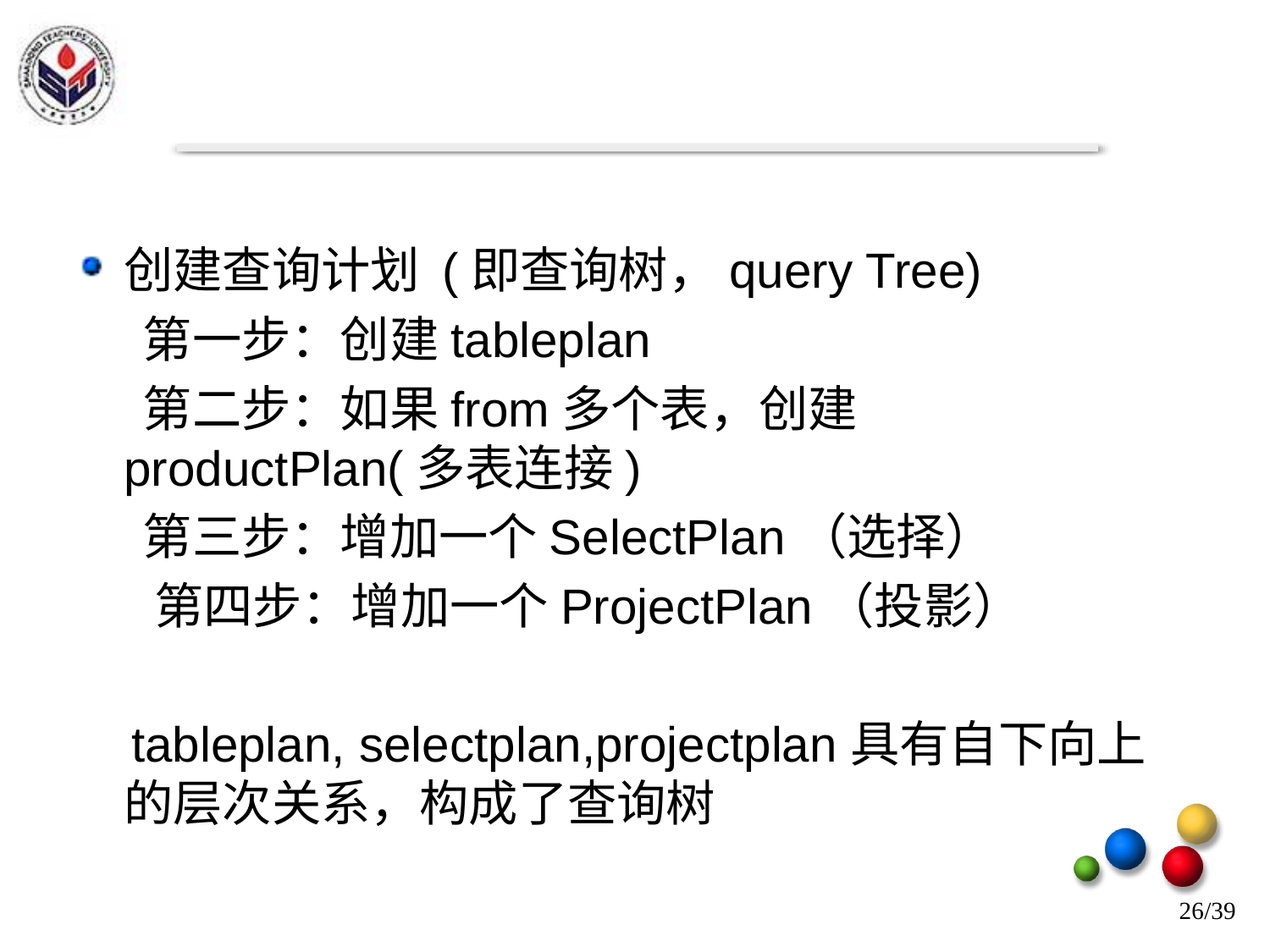

#
创建查询计划 (即查询树，query Tree)
     第一步：创建tableplan
     第二步：如果from多个表，创建productPlan(多表连接)
     第三步：增加一个SelectPlan（选择）
      第四步：增加一个ProjectPlan（投影）

    tableplan, selectplan,projectplan具有自下向上的层次关系，构成了查询树

26/39